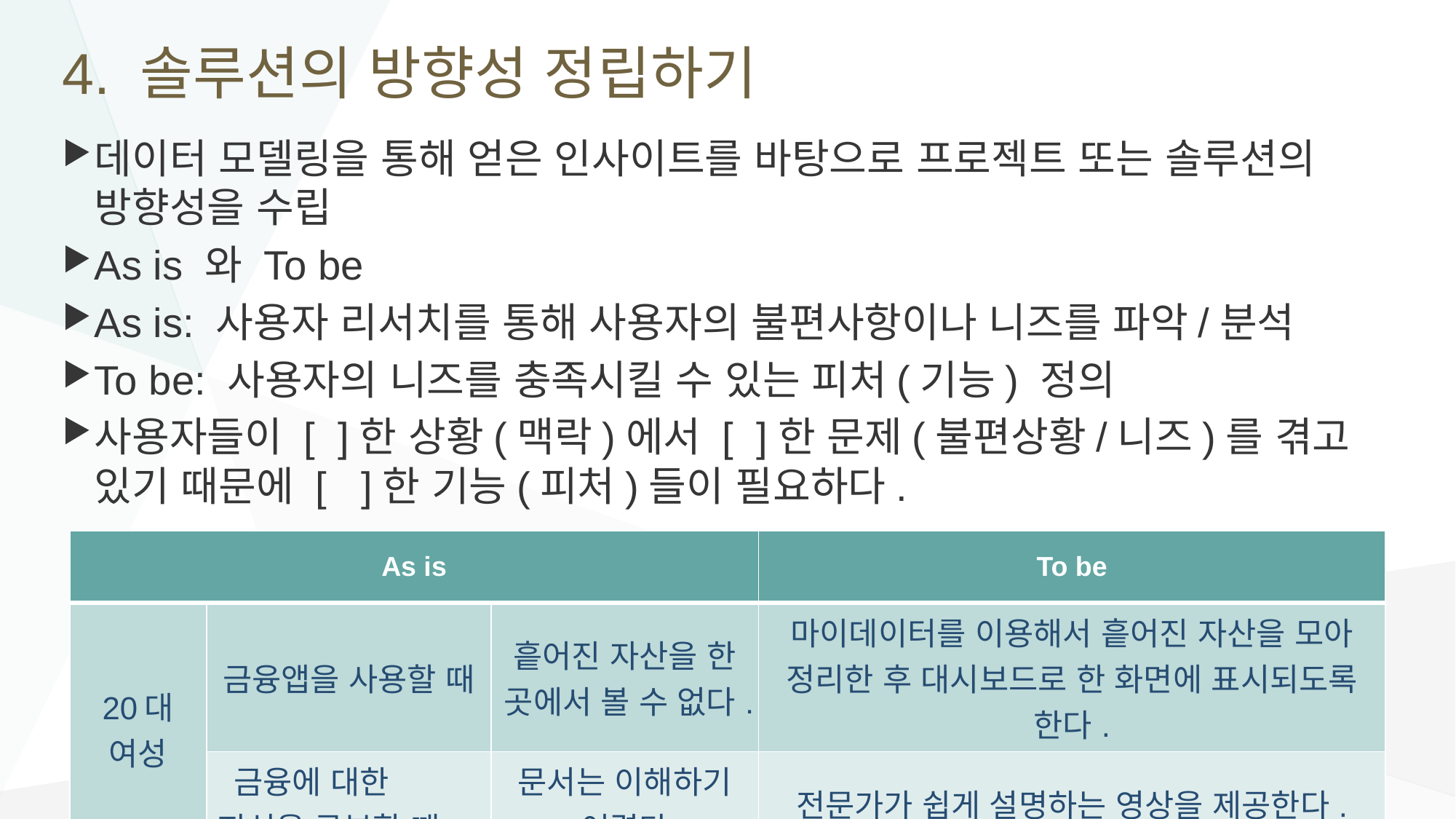

# 4. 솔루션의 방향성 정립하기
데이터 모델링을 통해 얻은 인사이트를 바탕으로 프로젝트 또는 솔루션의 방향성을 수립
As is 와 To be
As is: 사용자 리서치를 통해 사용자의 불편사항이나 니즈를 파악/분석
To be: 사용자의 니즈를 충족시킬 수 있는 피처(기능) 정의
사용자들이 [  ]한 상황(맥락)에서 [  ]한 문제(불편상황/니즈)를 겪고 있기 때문에 [   ]한 기능(피처)들이 필요하다.
| As is |  |  | To be |
| --- | --- | --- | --- |
| 20대 여성 | 금융앱을 사용할 때 | 흩어진 자산을 한 곳에서 볼 수 없다. | 마이데이터를 이용해서 흩어진 자산을 모아 정리한 후 대시보드로 한 화면에 표시되도록 한다. |
|  | 금융에 대한 지식을 공부할 때 | 문서는 이해하기 어렵다 | 전문가가 쉽게 설명하는 영상을 제공한다. |